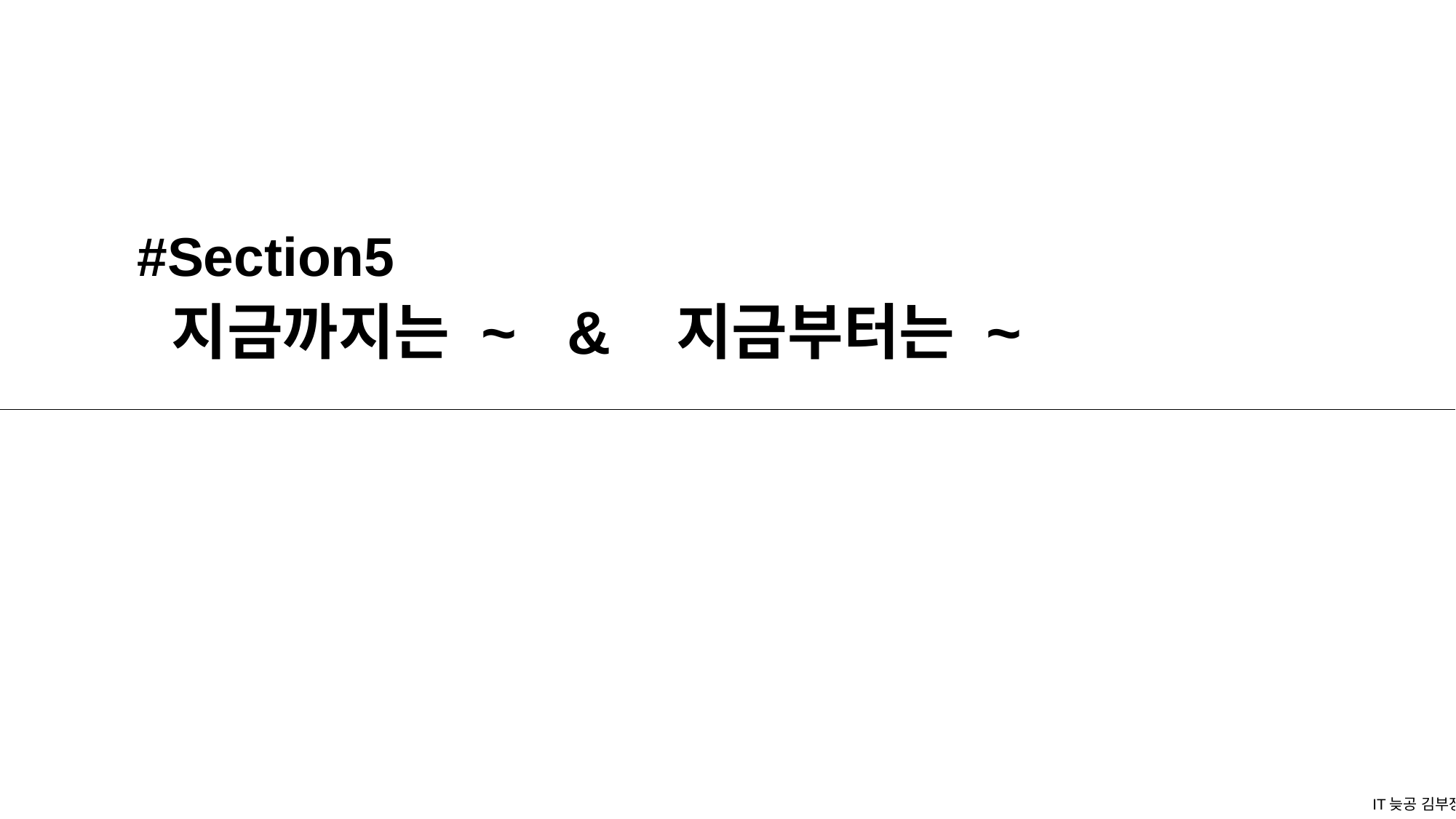

#Section5
 지금까지는 ~   &   지금부터는 ~
IT늦공 김부장